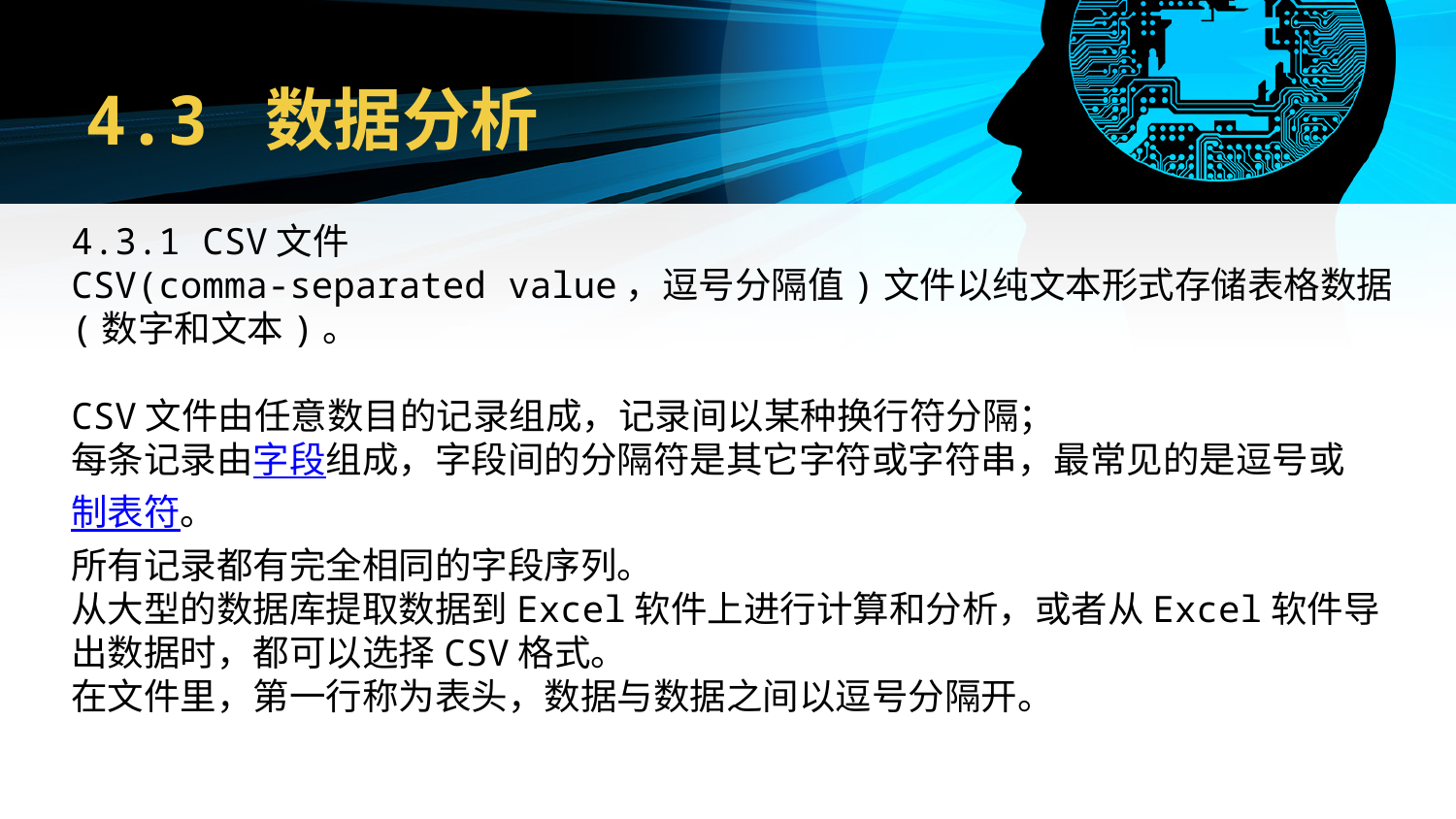

# 4.3 数据分析
4.3.1 CSV文件
CSV(comma-separated value，逗号分隔值)文件以纯文本形式存储表格数据(数字和文本)。

CSV文件由任意数目的记录组成，记录间以某种换行符分隔；
每条记录由字段组成，字段间的分隔符是其它字符或字符串，最常见的是逗号或制表符。
所有记录都有完全相同的字段序列。
从大型的数据库提取数据到Excel软件上进行计算和分析，或者从Excel软件导出数据时，都可以选择CSV格式。
在文件里，第一行称为表头，数据与数据之间以逗号分隔开。